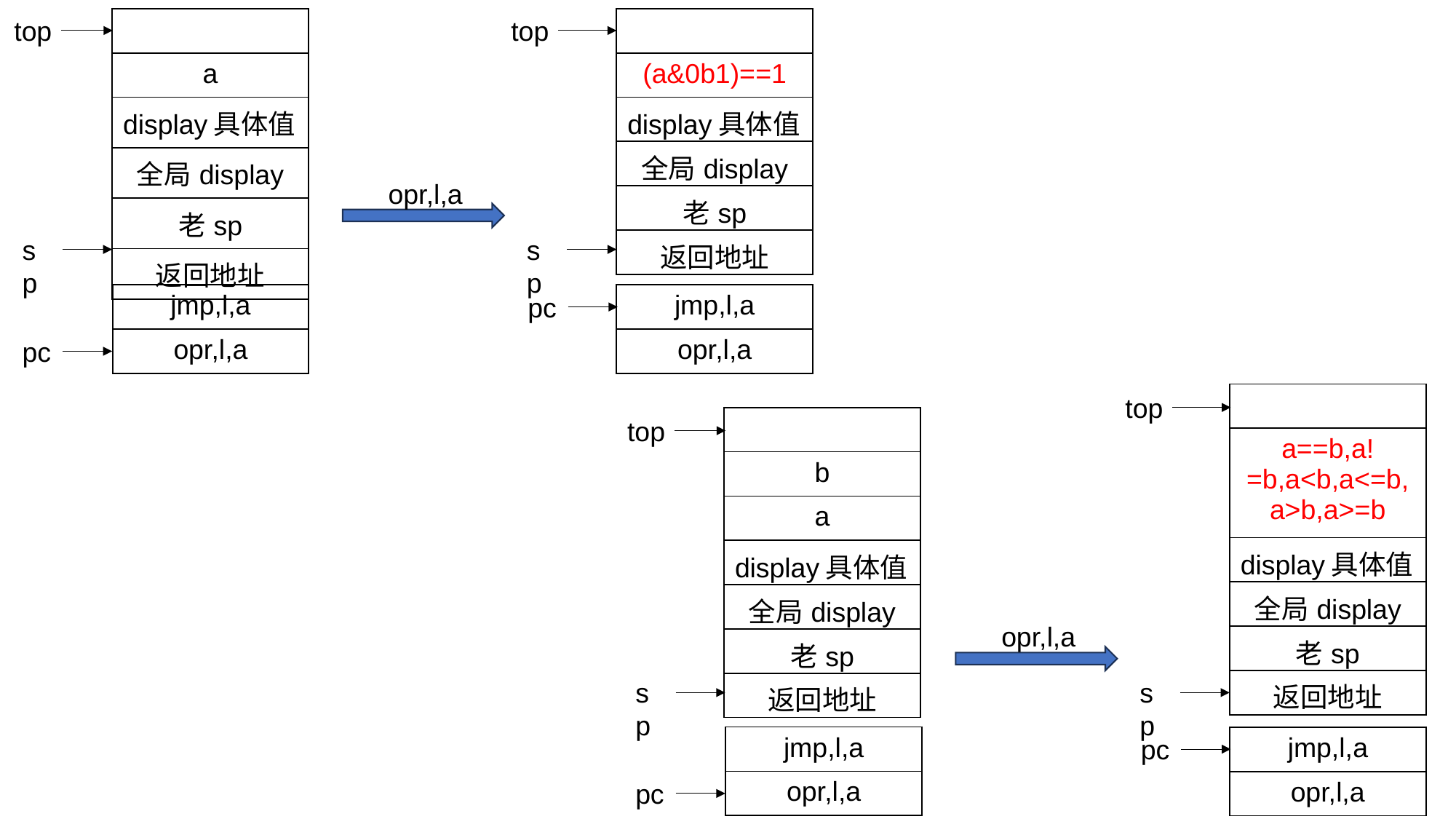

top
top
|  |
| --- |
| a |
| display具体值 |
| 全局display |
| 老sp |
| 返回地址 |
|  |
| --- |
| (a&0b1)==1 |
| display具体值 |
| 全局display |
| 老sp |
| 返回地址 |
opr,l,a

sp
sp
| jmp,l,a |
| --- |
| opr,l,a |
pc
| jmp,l,a |
| --- |
| opr,l,a |
pc
|  |
| --- |
| a==b,a!=b,a<b,a<=b,a>b,a>=b |
| display具体值 |
| 全局display |
| 老sp |
| 返回地址 |
top
|  |
| --- |
| b |
| a |
| display具体值 |
| 全局display |
| 老sp |
| 返回地址 |
top
opr,l,a

sp
sp
| jmp,l,a |
| --- |
| opr,l,a |
pc
| jmp,l,a |
| --- |
| opr,l,a |
pc